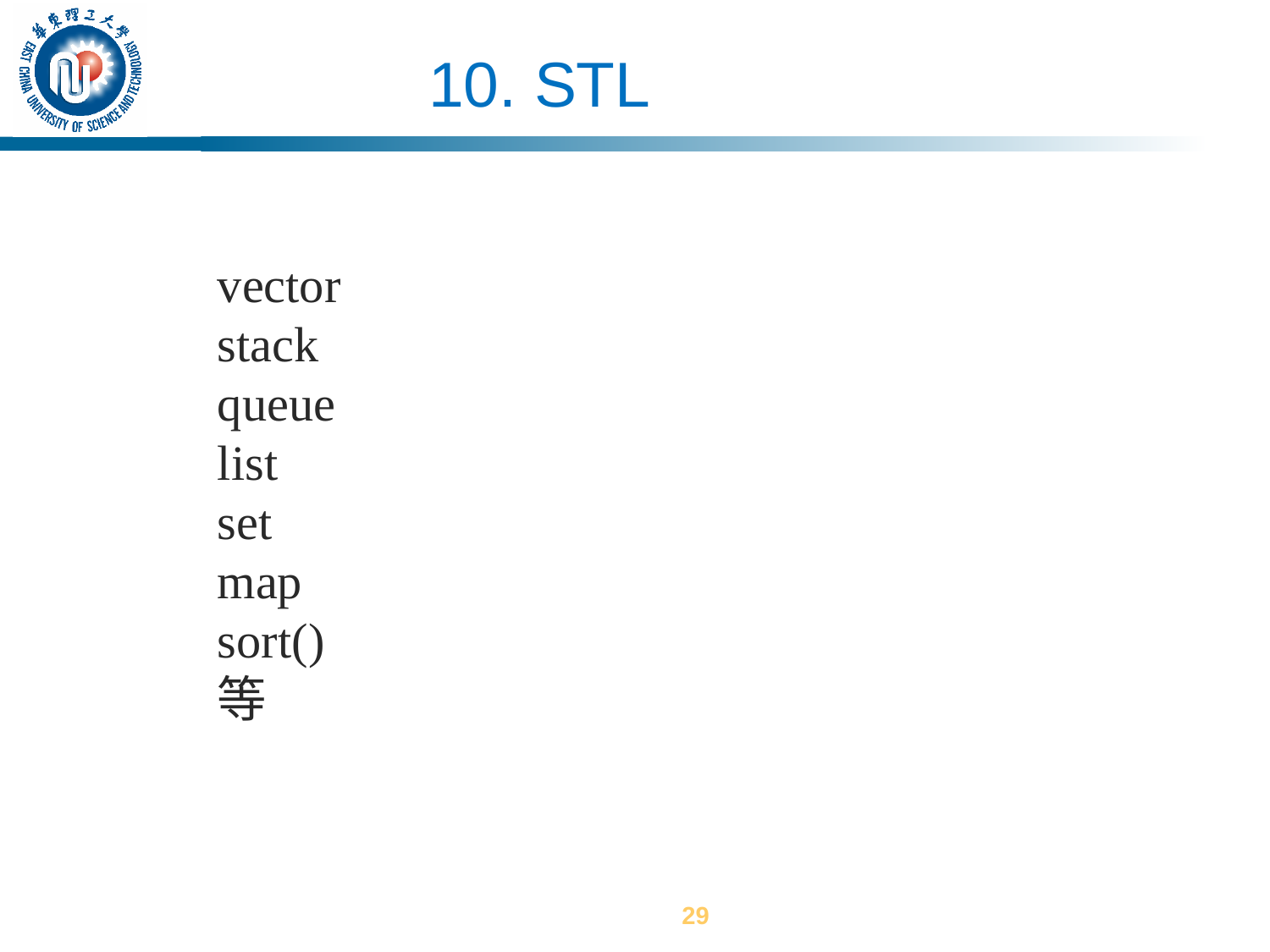

# 10. STL
vector
stack
queue
list
set
map
sort()
等